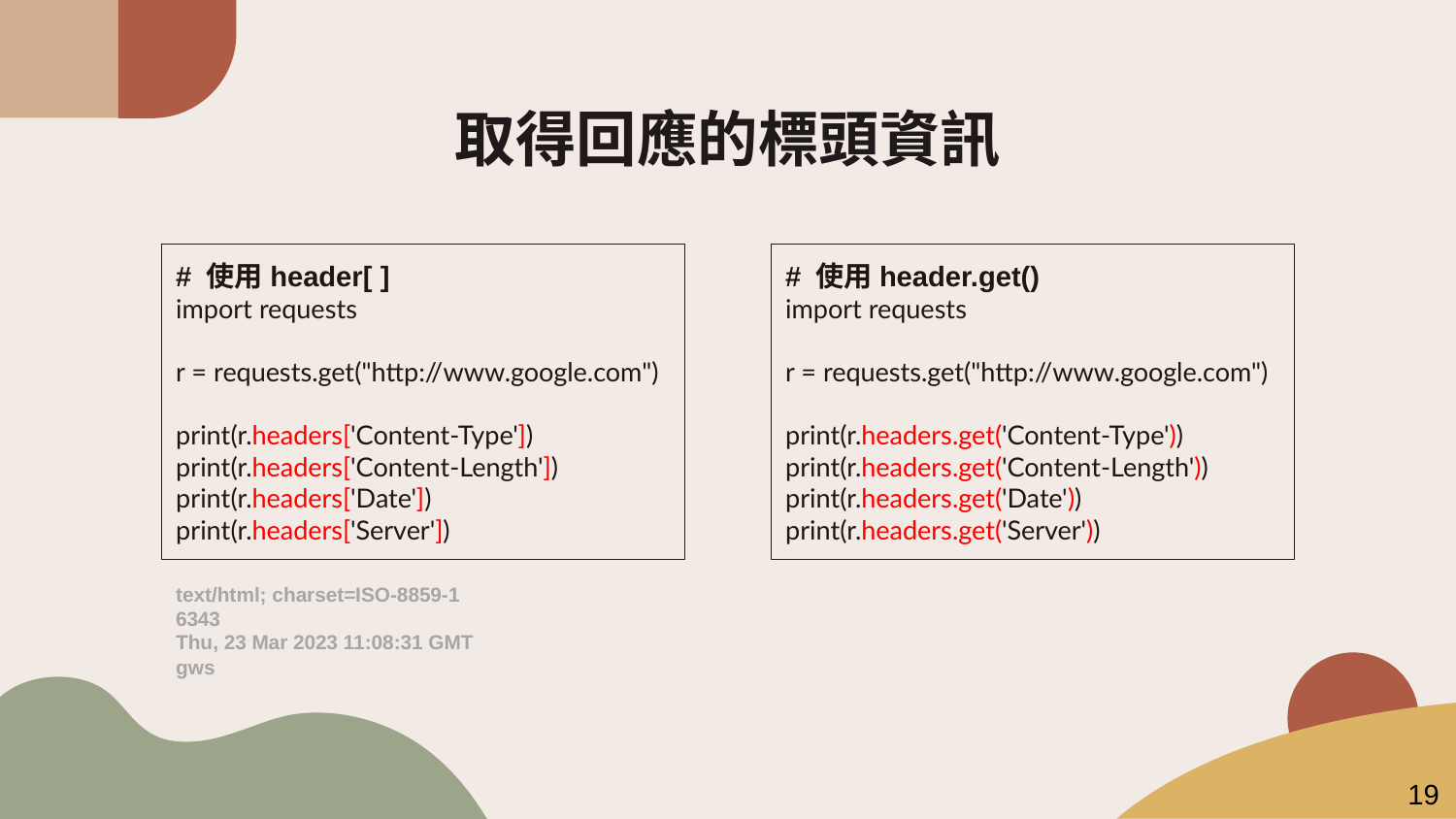

# 取得回應的標頭資訊
# 使用header[ ]
import requests

r = requests.get("http://www.google.com")

print(r.headers['Content-Type'])
print(r.headers['Content-Length'])
print(r.headers['Date'])
print(r.headers['Server'])
# 使用header.get()
import requests

r = requests.get("http://www.google.com")

print(r.headers.get('Content-Type'))
print(r.headers.get('Content-Length'))
print(r.headers.get('Date'))
print(r.headers.get('Server'))
text/html; charset=ISO-8859-1
6343
Thu, 23 Mar 2023 11:08:31 GMT
gws
19